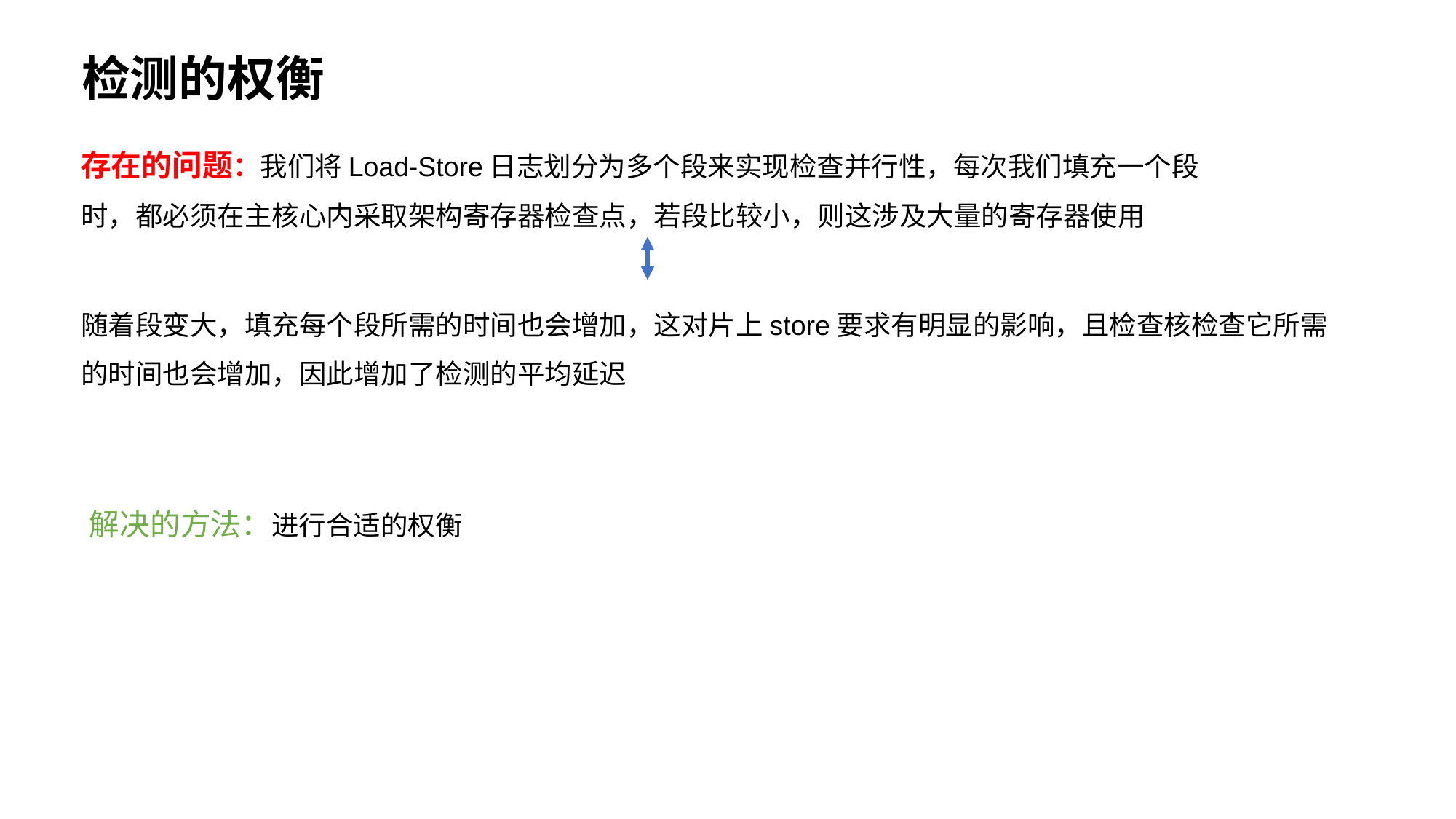

# 检测的权衡
存在的问题：我们将Load-Store日志划分为多个段来实现检查并行性，每次我们填充一个段时，都必须在主核心内采取架构寄存器检查点，若段比较小，则这涉及大量的寄存器使用
随着段变大，填充每个段所需的时间也会增加，这对片上store要求有明显的影响，且检查核检查它所需的时间也会增加，因此增加了检测的平均延迟
解决的方法：进行合适的权衡